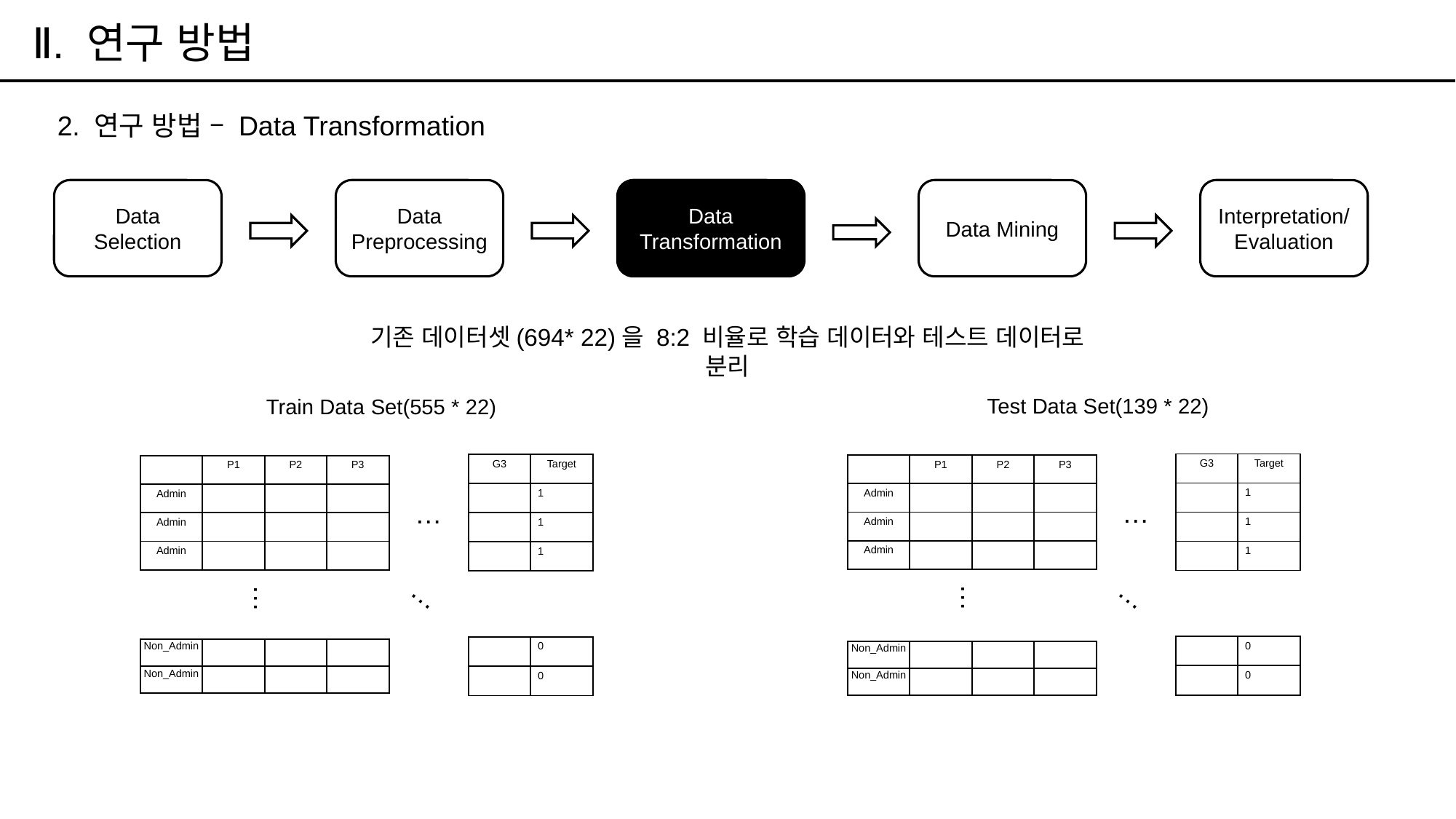

Ⅱ. 연구 방법
2. 연구 방법 – Data Transformation
Data Selection
Data Preprocessing
Data Transformation
Data Mining
Interpretation/Evaluation

기존 데이터셋(694* 22)을 8:2 비율로 학습 데이터와 테스트 데이터로 분리
Test Data Set(139 * 22)
Train Data Set(555 * 22)
| G3 | Target |
| --- | --- |
|  | 1 |
|  | 1 |
|  | 1 |
| G3 | Target |
| --- | --- |
|  | 1 |
|  | 1 |
|  | 1 |
|  | P1 | P2 | P3 |
| --- | --- | --- | --- |
| Admin |  |  |  |
| Admin |  |  |  |
| Admin |  |  |  |
|  | P1 | P2 | P3 |
| --- | --- | --- | --- |
| Admin |  |  |  |
| Admin |  |  |  |
| Admin |  |  |  |
…
…
…
…
…
…
|  | 0 |
| --- | --- |
|  | 0 |
|  | 0 |
| --- | --- |
|  | 0 |
| Non\_Admin |  |  |  |
| --- | --- | --- | --- |
| Non\_Admin |  |  |  |
| Non\_Admin |  |  |  |
| --- | --- | --- | --- |
| Non\_Admin |  |  |  |